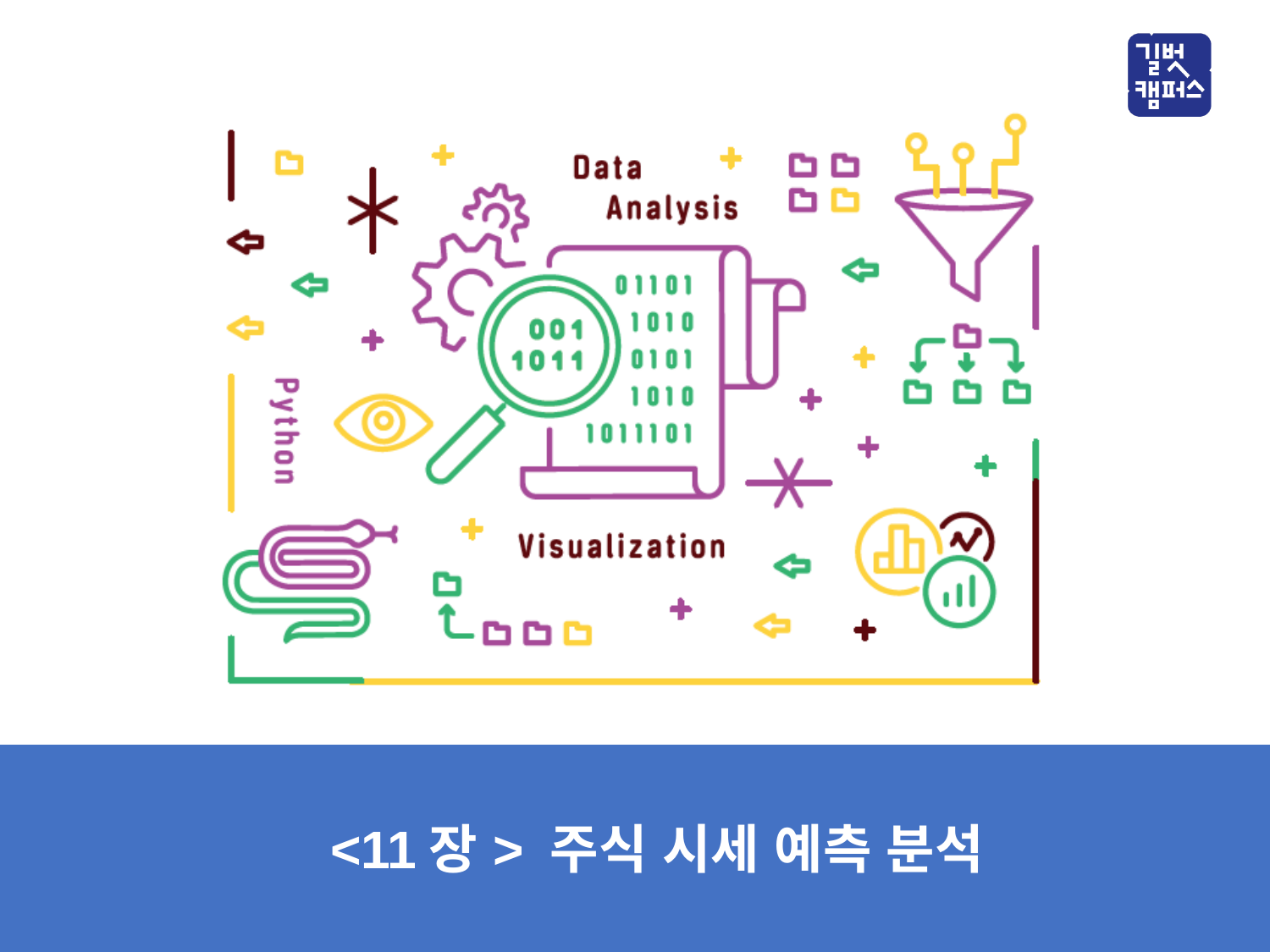

<11장> 주식 시세 예측 분석
<1장> 전기의 기본 개념과 팅커캐드